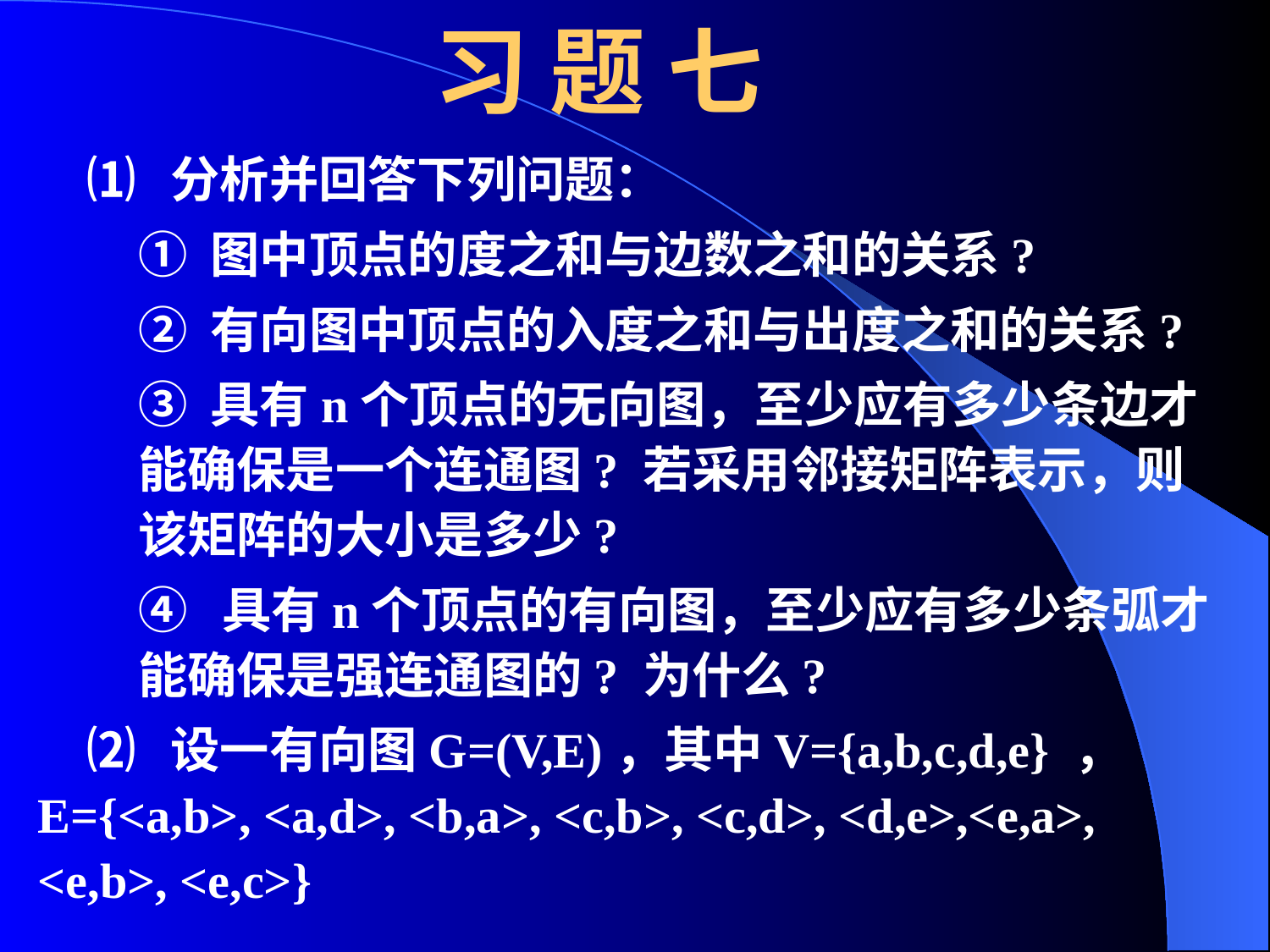

# 习 题 七
⑴  分析并回答下列问题：
① 图中顶点的度之和与边数之和的关系?
② 有向图中顶点的入度之和与出度之和的关系?
③ 具有n个顶点的无向图，至少应有多少条边才能确保是一个连通图? 若采用邻接矩阵表示，则该矩阵的大小是多少?
④  具有n个顶点的有向图，至少应有多少条弧才能确保是强连通图的? 为什么?
⑵  设一有向图G=(V,E)，其中V={a,b,c,d,e} ， E={<a,b>, <a,d>, <b,a>, <c,b>, <c,d>, <d,e>,<e,a>, <e,b>, <e,c>}